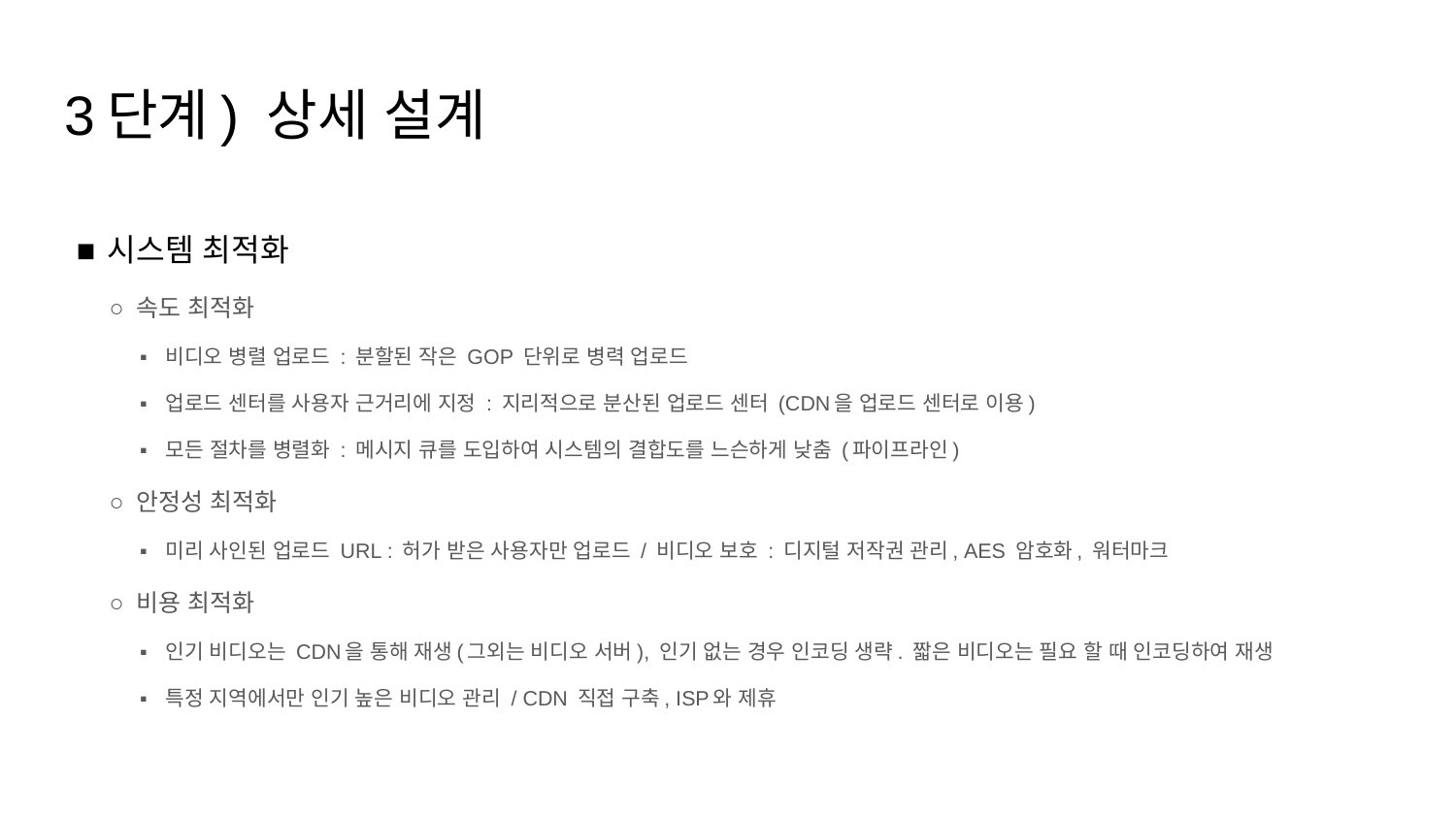

# 3단계) 상세 설계
시스템 최적화
속도 최적화
비디오 병렬 업로드 : 분할된 작은 GOP 단위로 병력 업로드
업로드 센터를 사용자 근거리에 지정 : 지리적으로 분산된 업로드 센터 (CDN을 업로드 센터로 이용)
모든 절차를 병렬화 : 메시지 큐를 도입하여 시스템의 결합도를 느슨하게 낮춤 (파이프라인)
안정성 최적화
미리 사인된 업로드 URL : 허가 받은 사용자만 업로드 / 비디오 보호 : 디지털 저작권 관리, AES 암호화, 워터마크
비용 최적화
인기 비디오는 CDN을 통해 재생(그외는 비디오 서버), 인기 없는 경우 인코딩 생략. 짧은 비디오는 필요 할 때 인코딩하여 재생
특정 지역에서만 인기 높은 비디오 관리 / CDN 직접 구축, ISP와 제휴